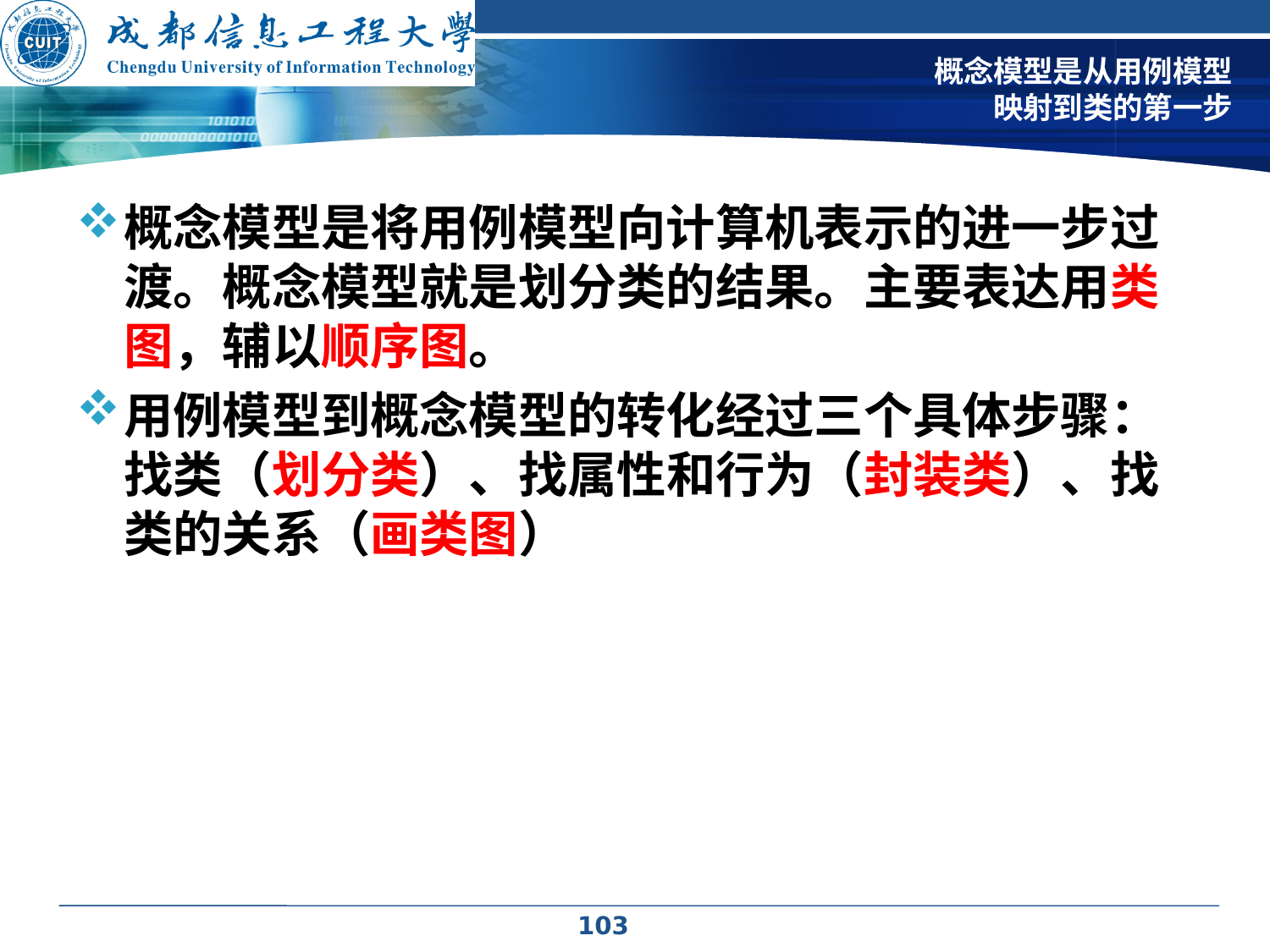

# 概念模型是从用例模型 映射到类的第一步
概念模型是将用例模型向计算机表示的进一步过渡。概念模型就是划分类的结果。主要表达用类图，辅以顺序图。
用例模型到概念模型的转化经过三个具体步骤：找类（划分类）、找属性和行为（封装类）、找类的关系（画类图）

103